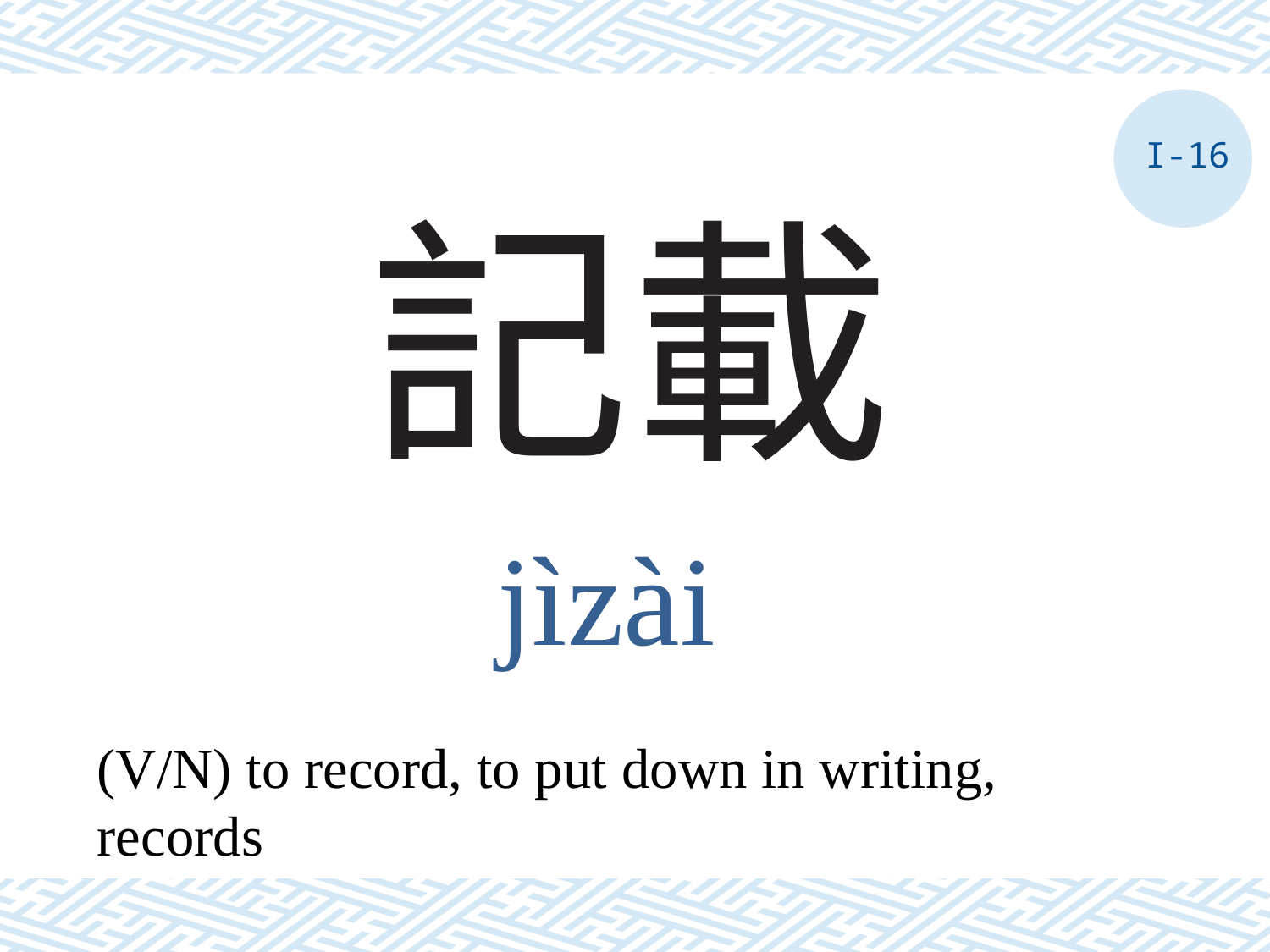

I-16

# 記載
jìzài
(V/N) to record, to put down in writing, records